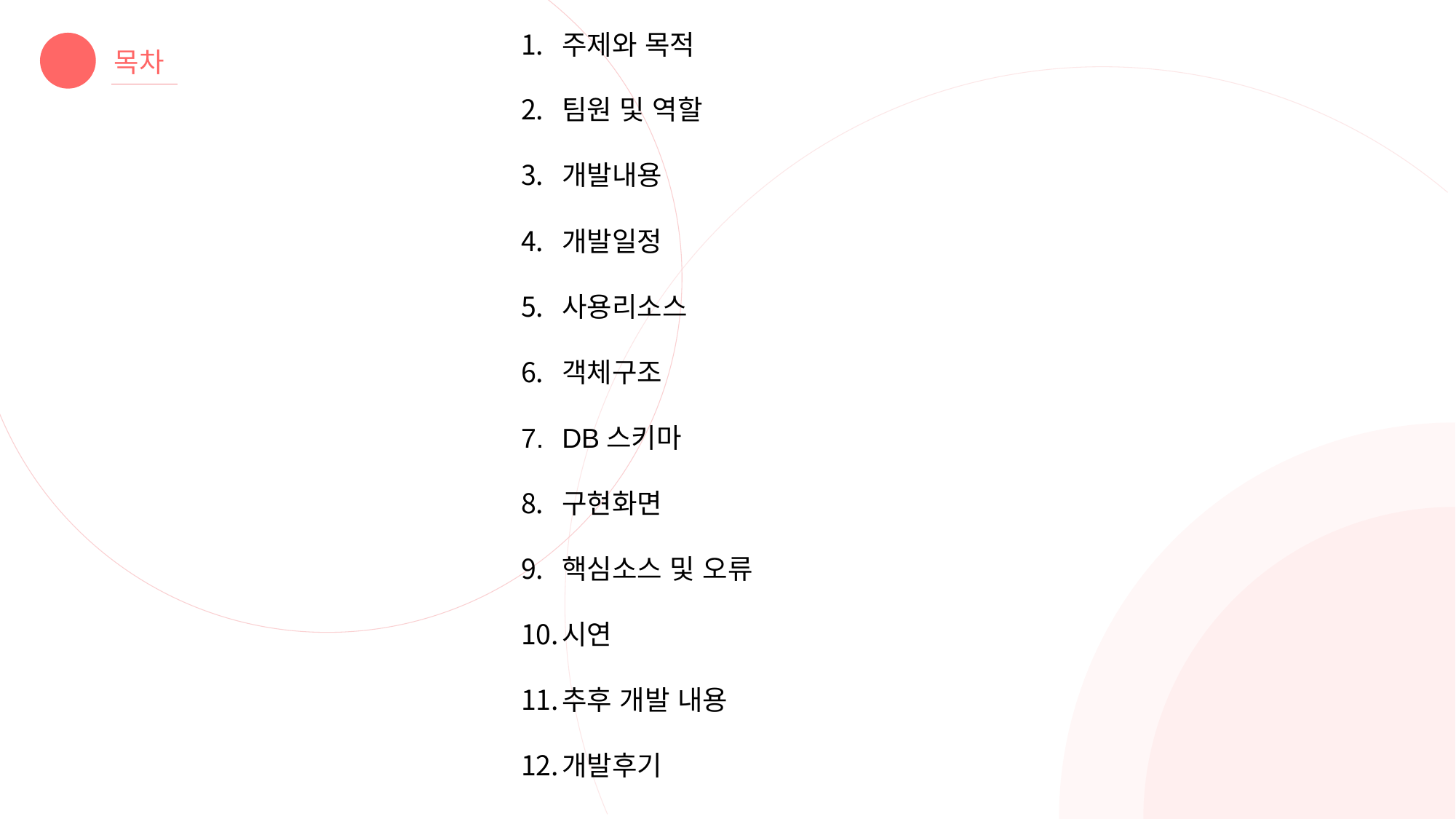

주제와 목적

팀원 및 역할

개발내용

개발일정

사용리소스

객체구조

DB스키마

구현화면

핵심소스 및 오류

시연

추후 개발 내용

개발후기

목차